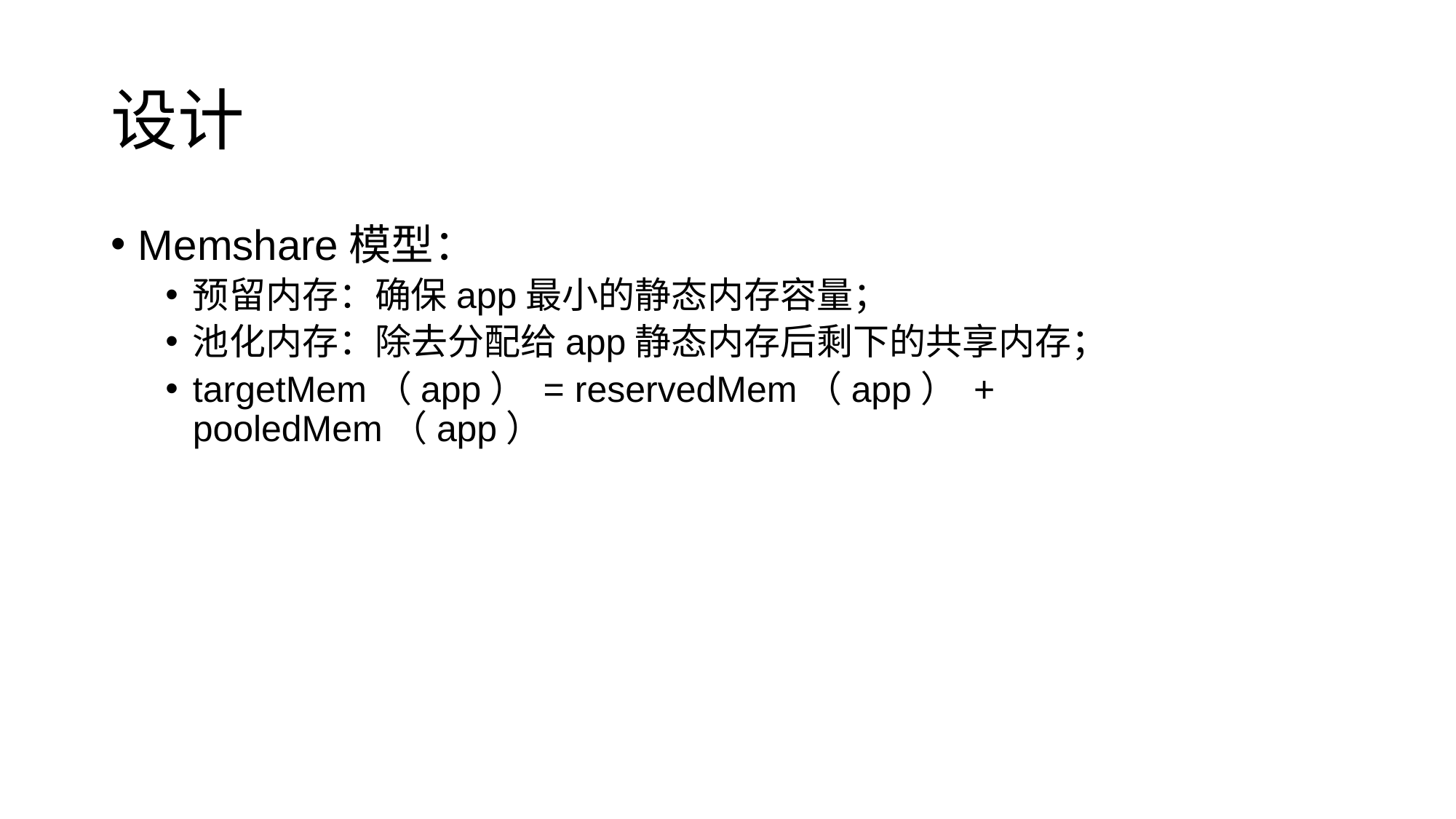

# 设计
Memshare模型：
预留内存：确保app最小的静态内存容量；
池化内存：除去分配给app静态内存后剩下的共享内存；
targetMem（app） = reservedMem（app） + pooledMem（app）